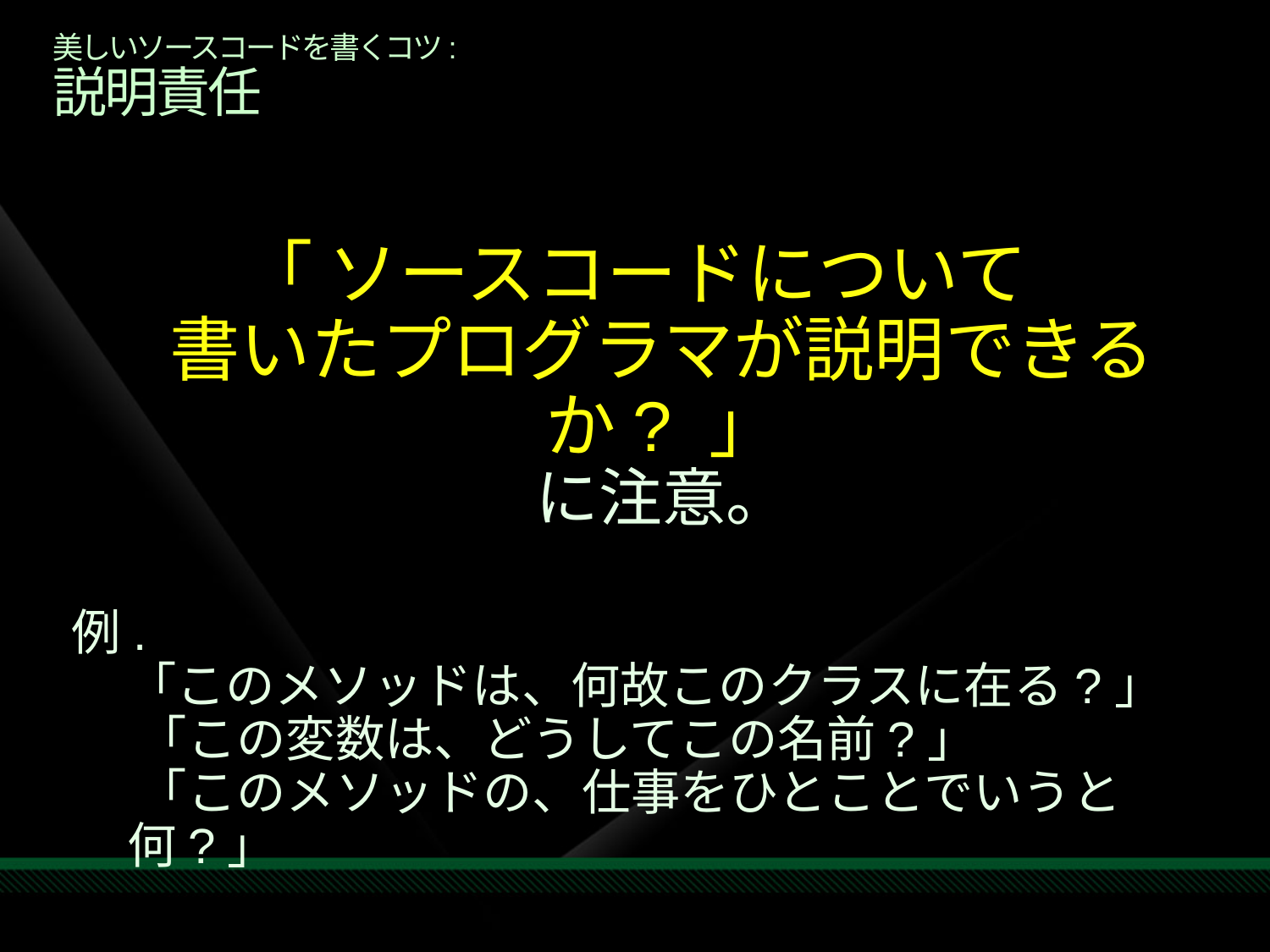

# 美しいソースコードを書くコツ: 説明責任
「 ソースコードについて
書いたプログラマが説明できるか? 」
に注意。

例.
「このメソッドは、何故このクラスに在る?」
 「この変数は、どうしてこの名前?」
 「このメソッドの、仕事をひとことでいうと何?」